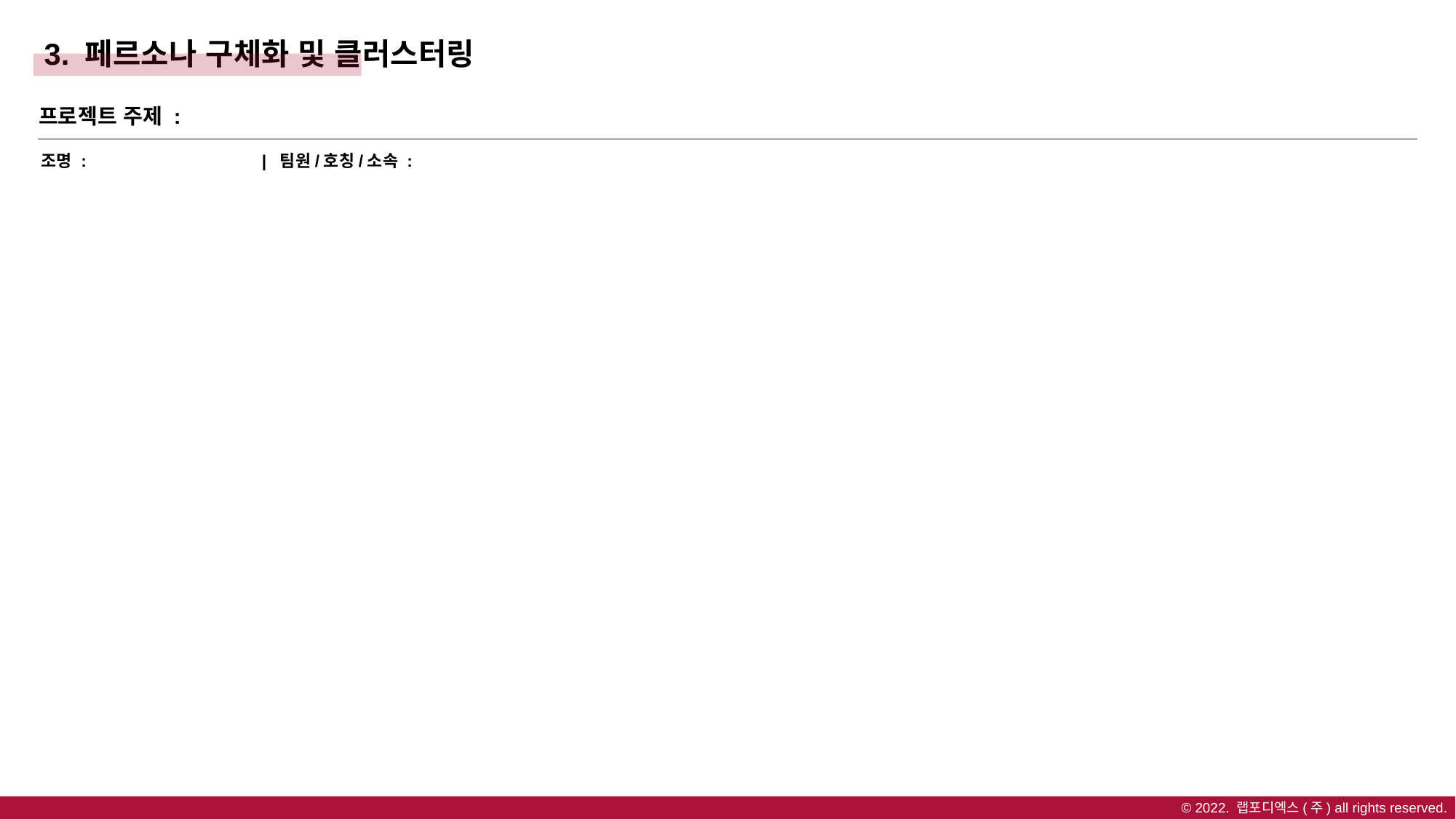

3. 페르소나 구체화 및 클러스터링

프로젝트 주제 :
조명 :
|  팀원/호칭/소속 :
© 2022. 랩포디엑스(주) all rights reserved.